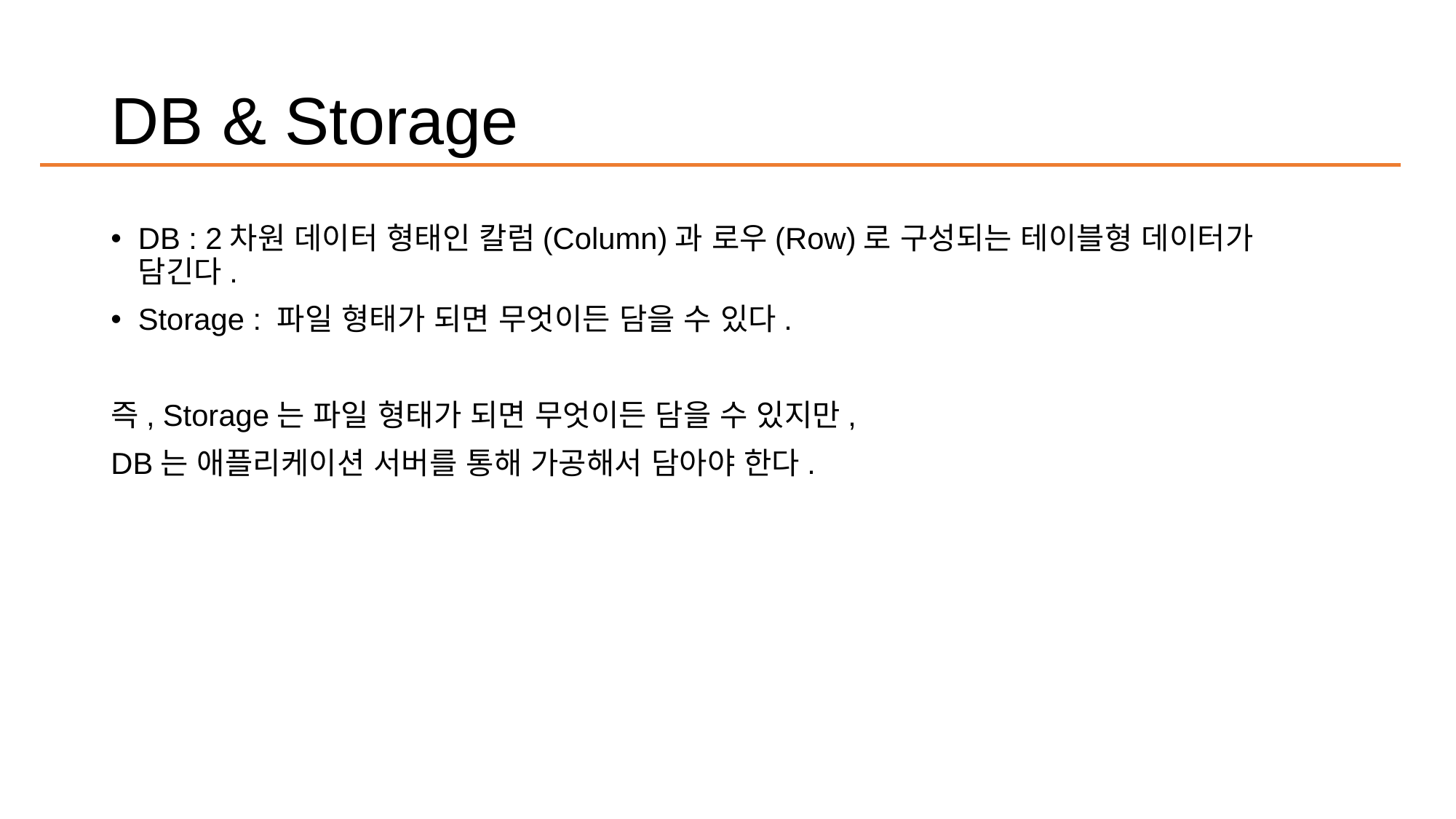

# DB & Storage
DB : 2차원 데이터 형태인 칼럼(Column)과 로우(Row)로 구성되는 테이블형 데이터가 담긴다.
Storage : 파일 형태가 되면 무엇이든 담을 수 있다.

즉, Storage는 파일 형태가 되면 무엇이든 담을 수 있지만,
DB는 애플리케이션 서버를 통해 가공해서 담아야 한다.